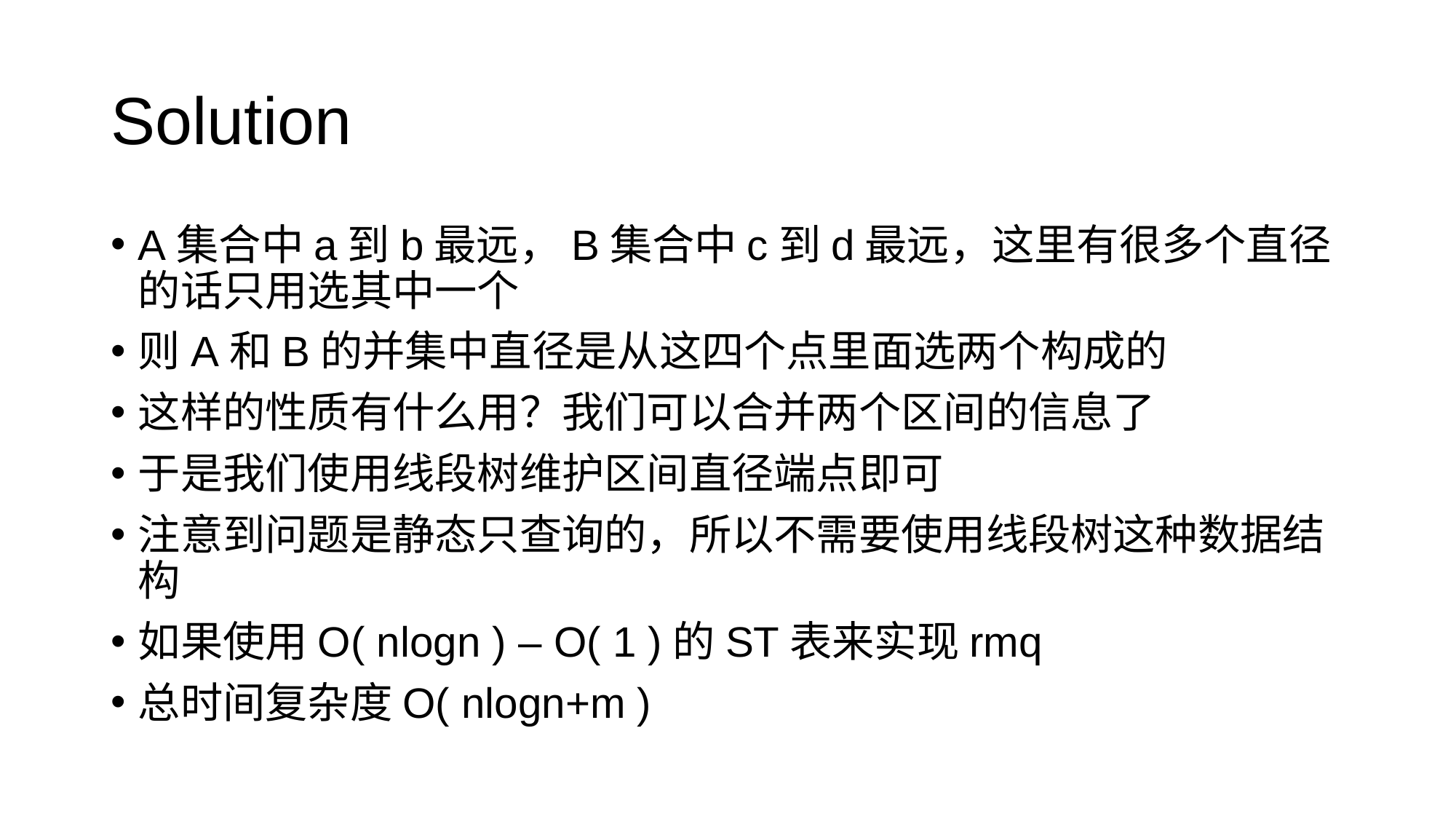

# Solution
A集合中a到b最远，B集合中c到d最远，这里有很多个直径的话只用选其中一个
则A和B的并集中直径是从这四个点里面选两个构成的
这样的性质有什么用？我们可以合并两个区间的信息了
于是我们使用线段树维护区间直径端点即可
注意到问题是静态只查询的，所以不需要使用线段树这种数据结构
如果使用O( nlogn ) – O( 1 )的ST表来实现rmq
总时间复杂度O( nlogn+m )